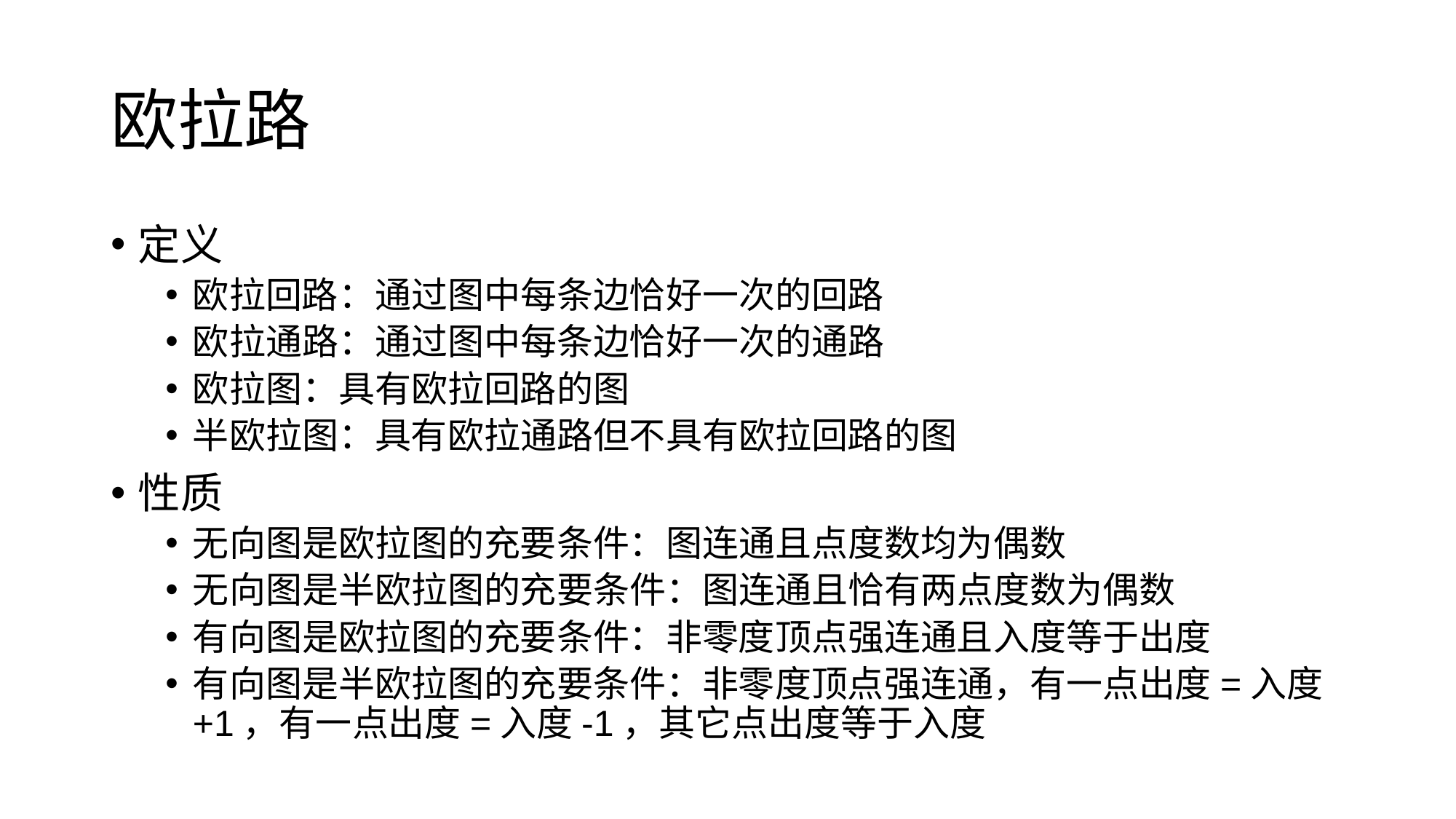

# 欧拉路
定义
欧拉回路：通过图中每条边恰好一次的回路
欧拉通路：通过图中每条边恰好一次的通路
欧拉图：具有欧拉回路的图
半欧拉图：具有欧拉通路但不具有欧拉回路的图
性质
无向图是欧拉图的充要条件：图连通且点度数均为偶数
无向图是半欧拉图的充要条件：图连通且恰有两点度数为偶数
有向图是欧拉图的充要条件：非零度顶点强连通且入度等于出度
有向图是半欧拉图的充要条件：非零度顶点强连通，有一点出度=入度+1，有一点出度=入度-1，其它点出度等于入度